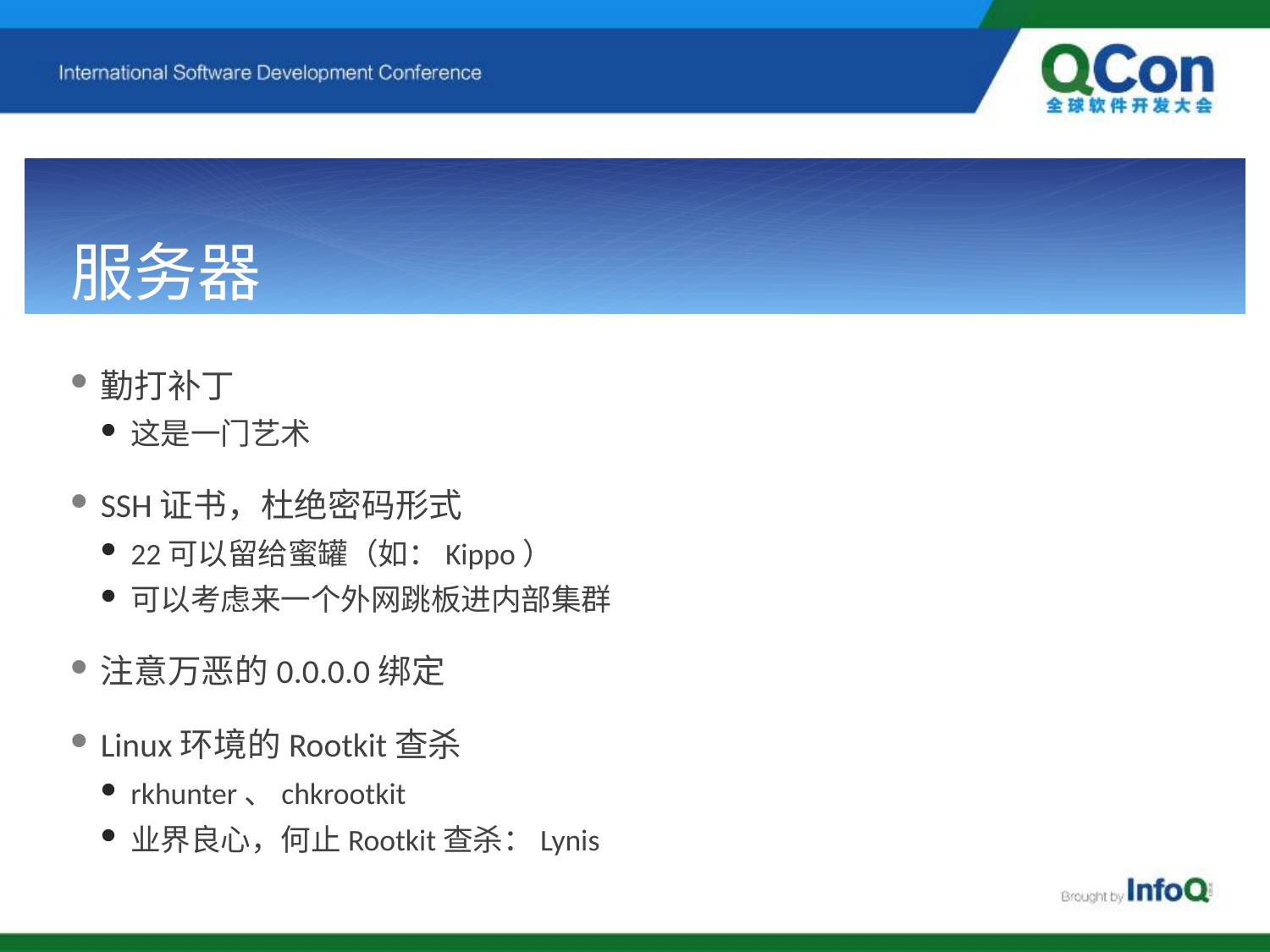

# 服务器
勤打补丁
这是一门艺术
SSH证书，杜绝密码形式
22可以留给蜜罐（如：Kippo）
可以考虑来一个外网跳板进内部集群
注意万恶的0.0.0.0绑定
Linux环境的Rootkit查杀
rkhunter、chkrootkit
业界良心，何止Rootkit查杀：Lynis